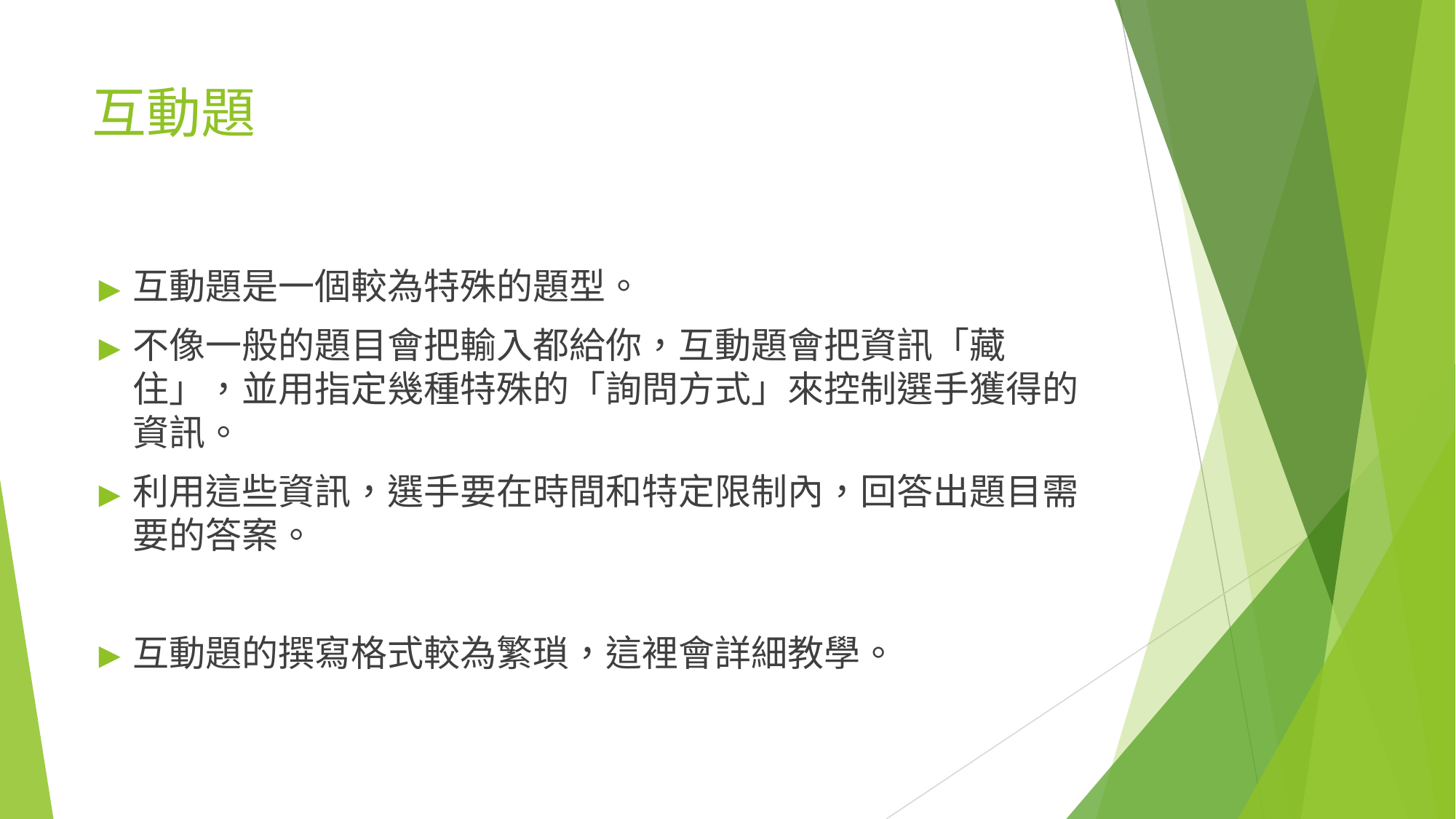

# 互動題
互動題是一個較為特殊的題型。
不像一般的題目會把輸入都給你，互動題會把資訊「藏住」，並用指定幾種特殊的「詢問方式」來控制選手獲得的資訊。
利用這些資訊，選手要在時間和特定限制內，回答出題目需要的答案。

互動題的撰寫格式較為繁瑣，這裡會詳細教學。